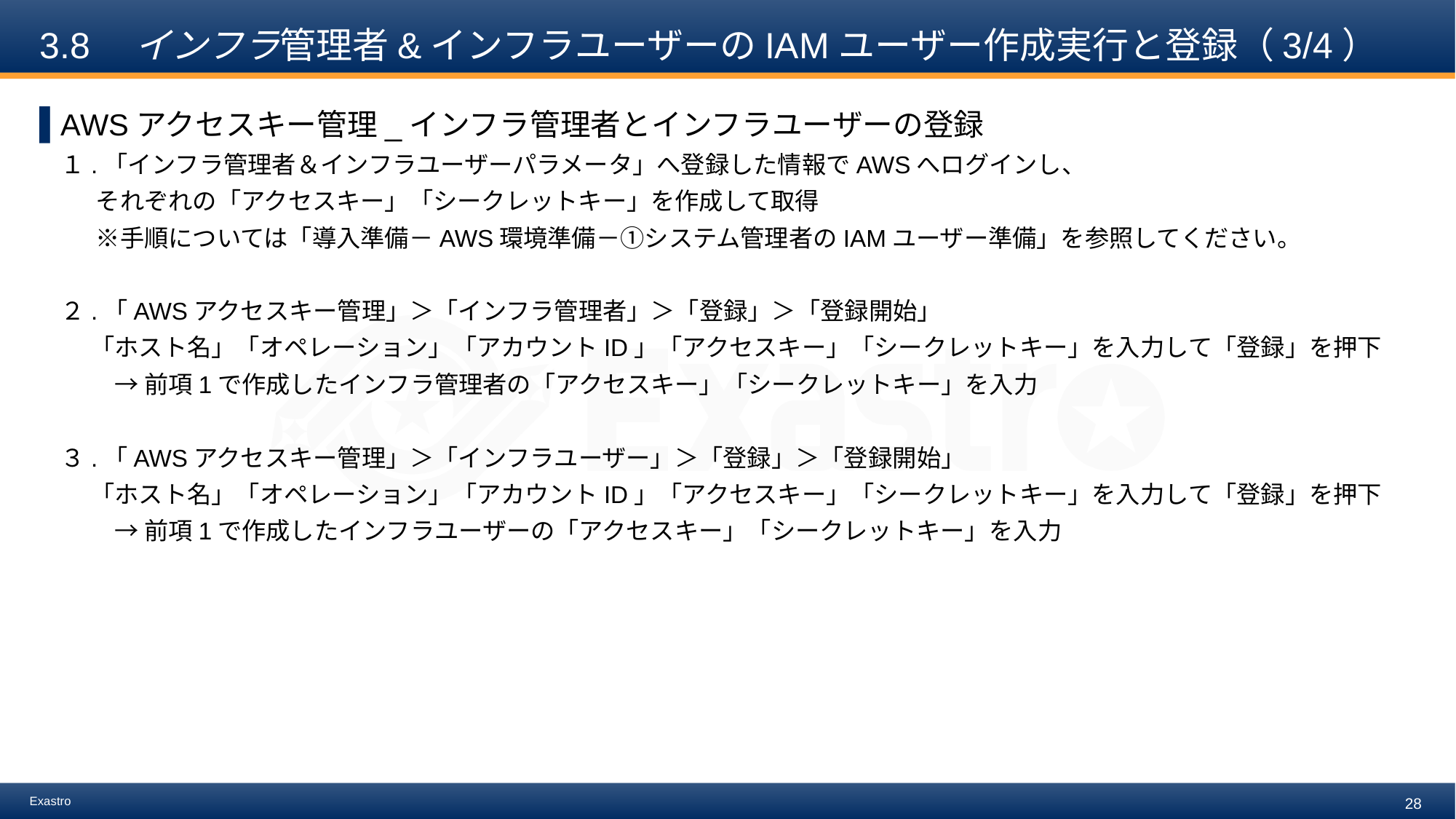

# 3.8　インフラ管理者&インフラユーザーのIAMユーザー作成実行と登録（3/4）
AWSアクセスキー管理_インフラ管理者とインフラユーザーの登録
１.「インフラ管理者＆インフラユーザーパラメータ」へ登録した情報でAWSへログインし、
　  それぞれの「アクセスキー」「シークレットキー」を作成して取得
　  ※手順については「導入準備－AWS環境準備－①システム管理者のIAMユーザー準備」を参照してください。

２.「AWSアクセスキー管理」＞「インフラ管理者」＞「登録」＞「登録開始」
　 「ホスト名」「オペレーション」「アカウントID」「アクセスキー」「シークレットキー」を入力して「登録」を押下
　 　→ 前項1で作成したインフラ管理者の「アクセスキー」「シークレットキー」を入力

３.「AWSアクセスキー管理」＞「インフラユーザー」＞「登録」＞「登録開始」
　 「ホスト名」「オペレーション」「アカウントID」「アクセスキー」「シークレットキー」を入力して「登録」を押下
　 　→ 前項1で作成したインフラユーザーの「アクセスキー」「シークレットキー」を入力